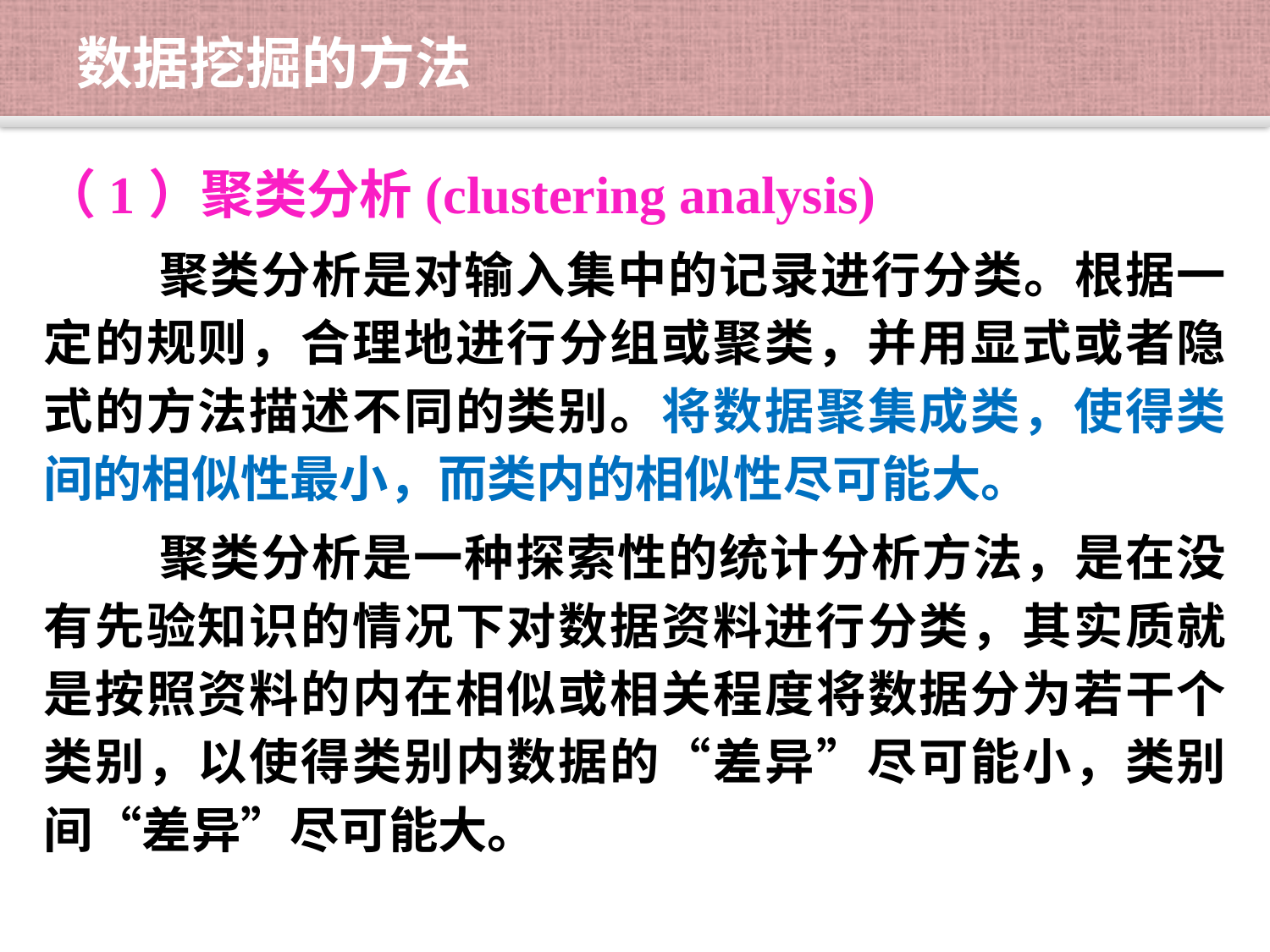

# 数据挖掘的方法
（1）聚类分析(clustering analysis)
        聚类分析是对输入集中的记录进行分类。根据一定的规则，合理地进行分组或聚类，并用显式或者隐式的方法描述不同的类别。将数据聚集成类，使得类间的相似性最小，而类内的相似性尽可能大。
        聚类分析是一种探索性的统计分析方法，是在没有先验知识的情况下对数据资料进行分类，其实质就是按照资料的内在相似或相关程度将数据分为若干个类别，以使得类别内数据的“差异”尽可能小，类别间“差异”尽可能大。